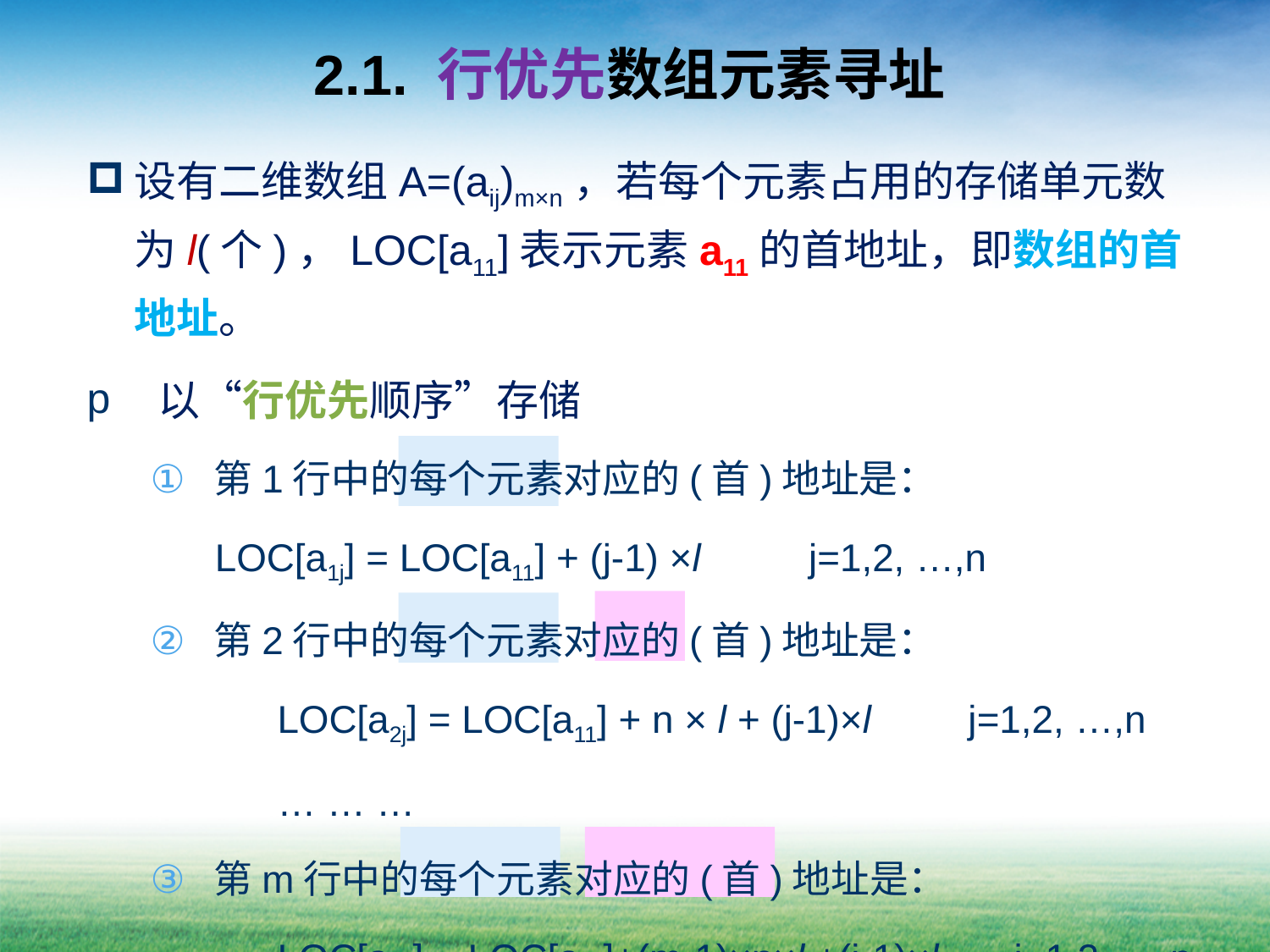

# 2.1. 行优先数组元素寻址
设有二维数组A=(aij)m×n，若每个元素占用的存储单元数为l(个)，LOC[a11]表示元素a11的首地址，即数组的首地址。
以“行优先顺序”存储
第1行中的每个元素对应的(首)地址是：
      LOC[a1j] = LOC[a11] + (j-1) ×l          j=1,2, …,n
第2行中的每个元素对应的(首)地址是：
	LOC[a2j] = LOC[a11] + n × l + (j-1)×l         j=1,2, …,n
	… … …
第m行中的每个元素对应的(首)地址是：
	LOC[amj] = LOC[a11]+(m-1)×n×l +(j-1)×l       j=1,2, …,n